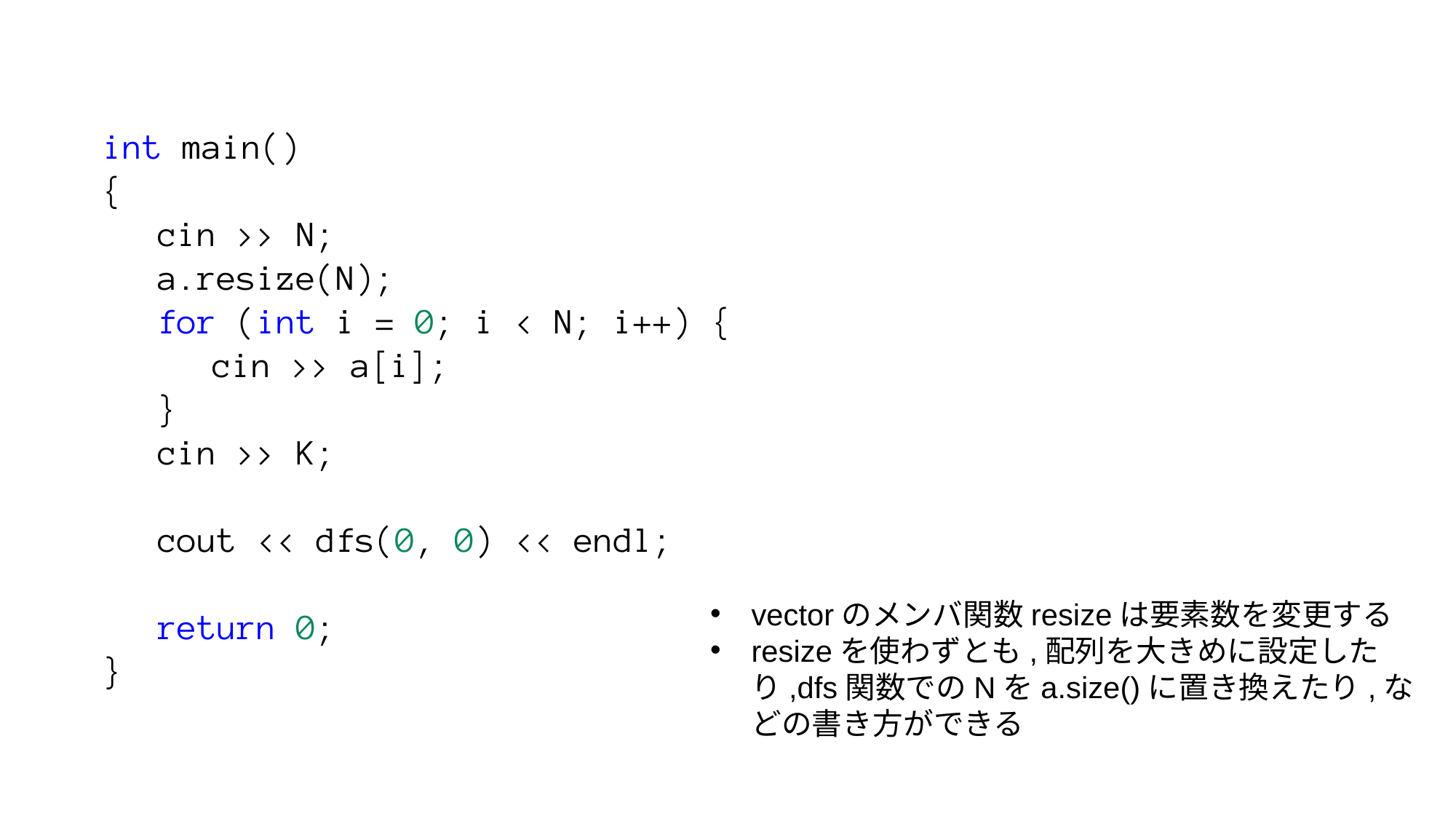

int main()
{
cin >> N;
a.resize(N);
for (int i = 0; i < N; i++) {
cin >> a[i];
}
cin >> K;
cout << dfs(0, 0) << endl;
return 0;
}
vectorのメンバ関数resizeは要素数を変更する
resizeを使わずとも,配列を大きめに設定したり,dfs関数でのNをa.size()に置き換えたり,などの書き方ができる